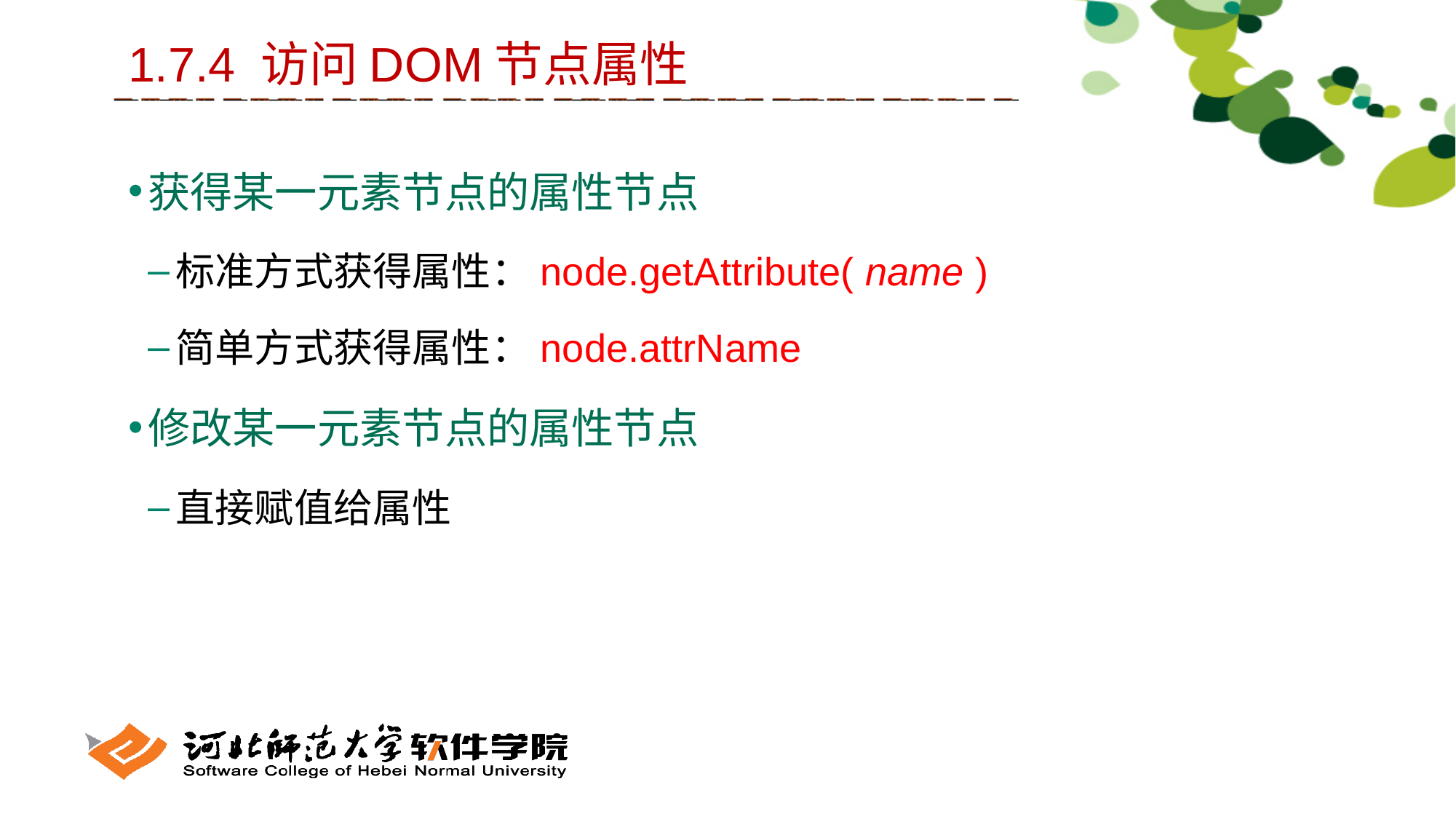

1.7.4 访问DOM节点属性
获得某一元素节点的属性节点
标准方式获得属性：node.getAttribute( name )
简单方式获得属性：node.attrName
修改某一元素节点的属性节点
直接赋值给属性